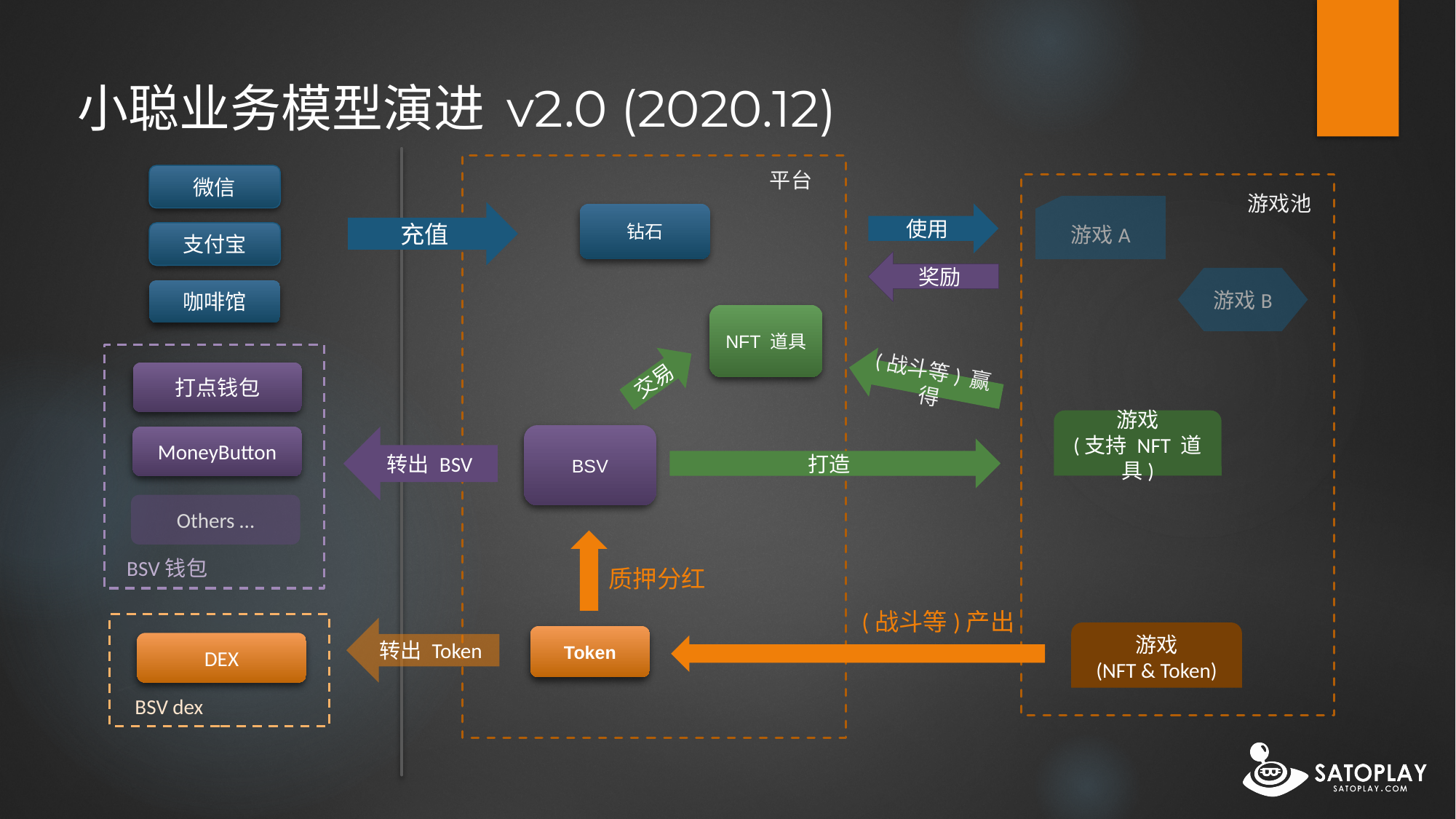

# 小聪业务模型演进 v2.0 (2020.12)
充值

平台
使用
微信

游戏池
游戏A
钻石
奖励
支付宝
游戏B
咖啡馆
打造
(战斗等) 赢得
NFT 道具
交易

打点钱包
转出 BSV
游戏
(支持 NFT 道具)
BSV
MoneyButton
Others …
BSV钱包

质押分红
(战斗等)产出

转出 Token
游戏
(NFT & Token)
Token
DEX

BSV dex